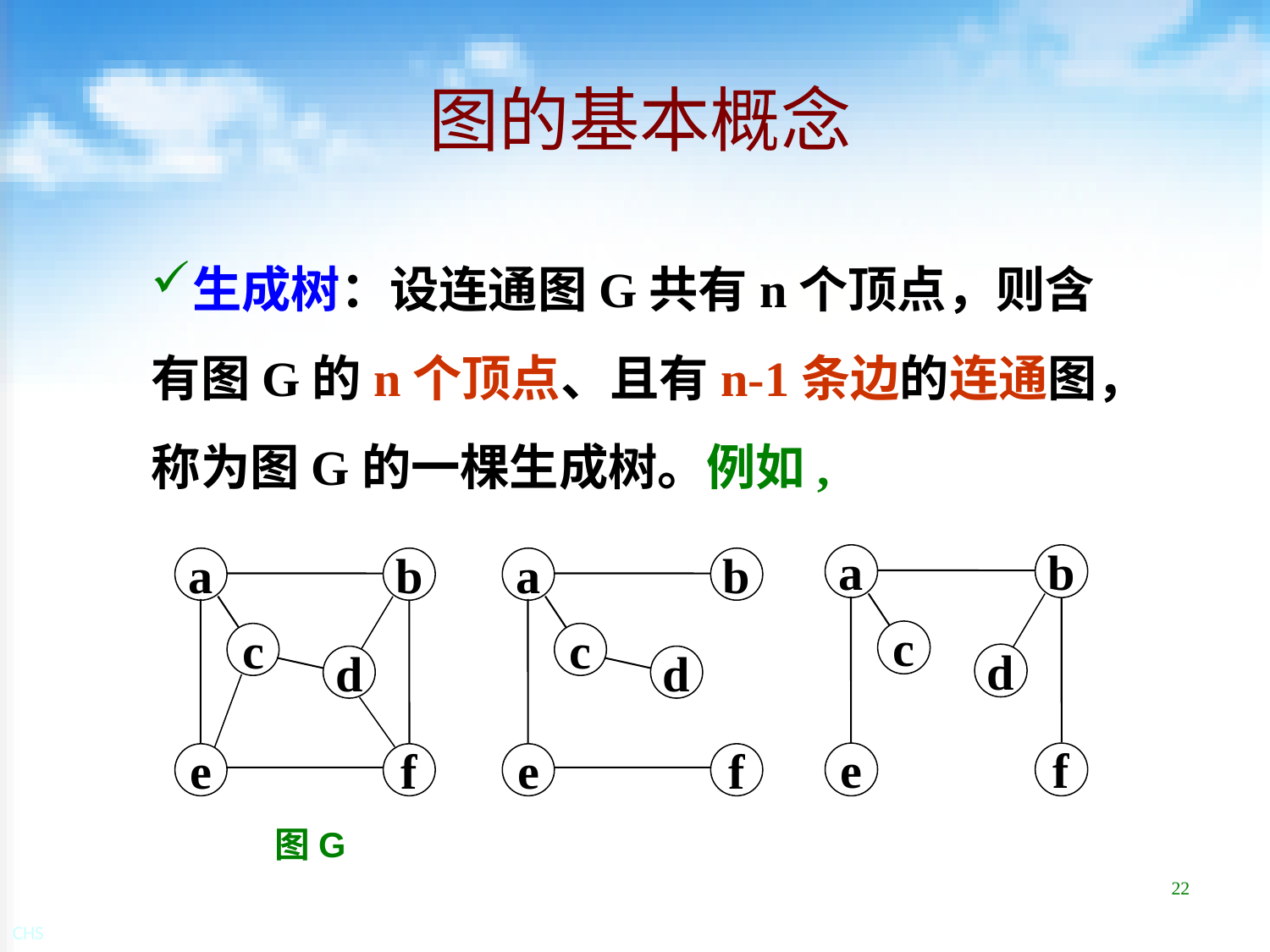

# 图的基本概念
生成树：设连通图G共有n个顶点，则含有图G的n个顶点、且有n-1条边的连通图，称为图G的一棵生成树。例如,
a
b

c
d
e
f
a
b

c
d

e
f

a
b

c
d

e
f

图G
22